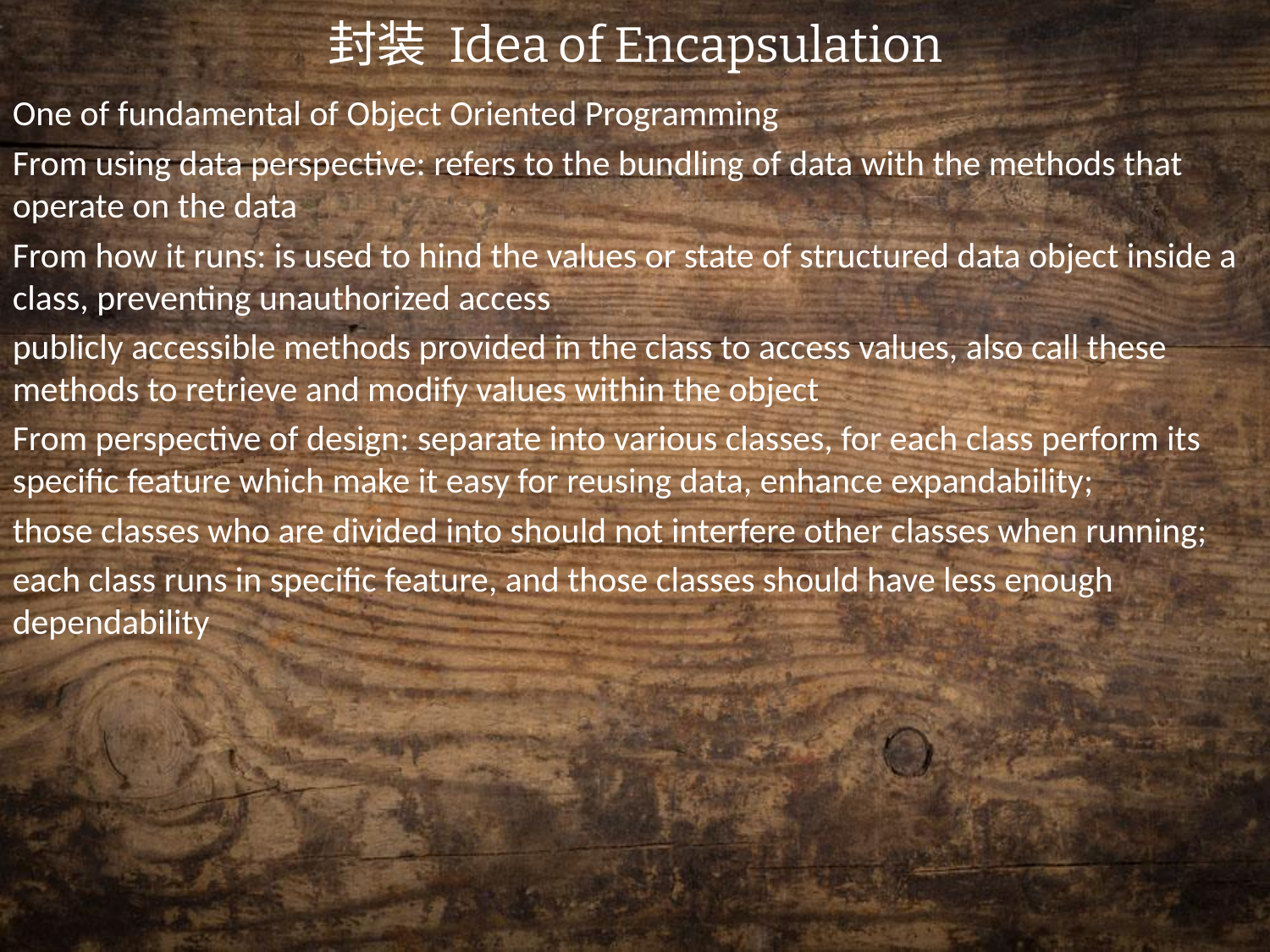

封装 Idea of Encapsulation
One of fundamental of Object Oriented Programming
From using data perspective: refers to the bundling of data with the methods that operate on the data
From how it runs: is used to hind the values or state of structured data object inside a class, preventing unauthorized access
publicly accessible methods provided in the class to access values, also call these methods to retrieve and modify values within the object
From perspective of design: separate into various classes, for each class perform its specific feature which make it easy for reusing data, enhance expandability;
those classes who are divided into should not interfere other classes when running;
each class runs in specific feature, and those classes should have less enough dependability